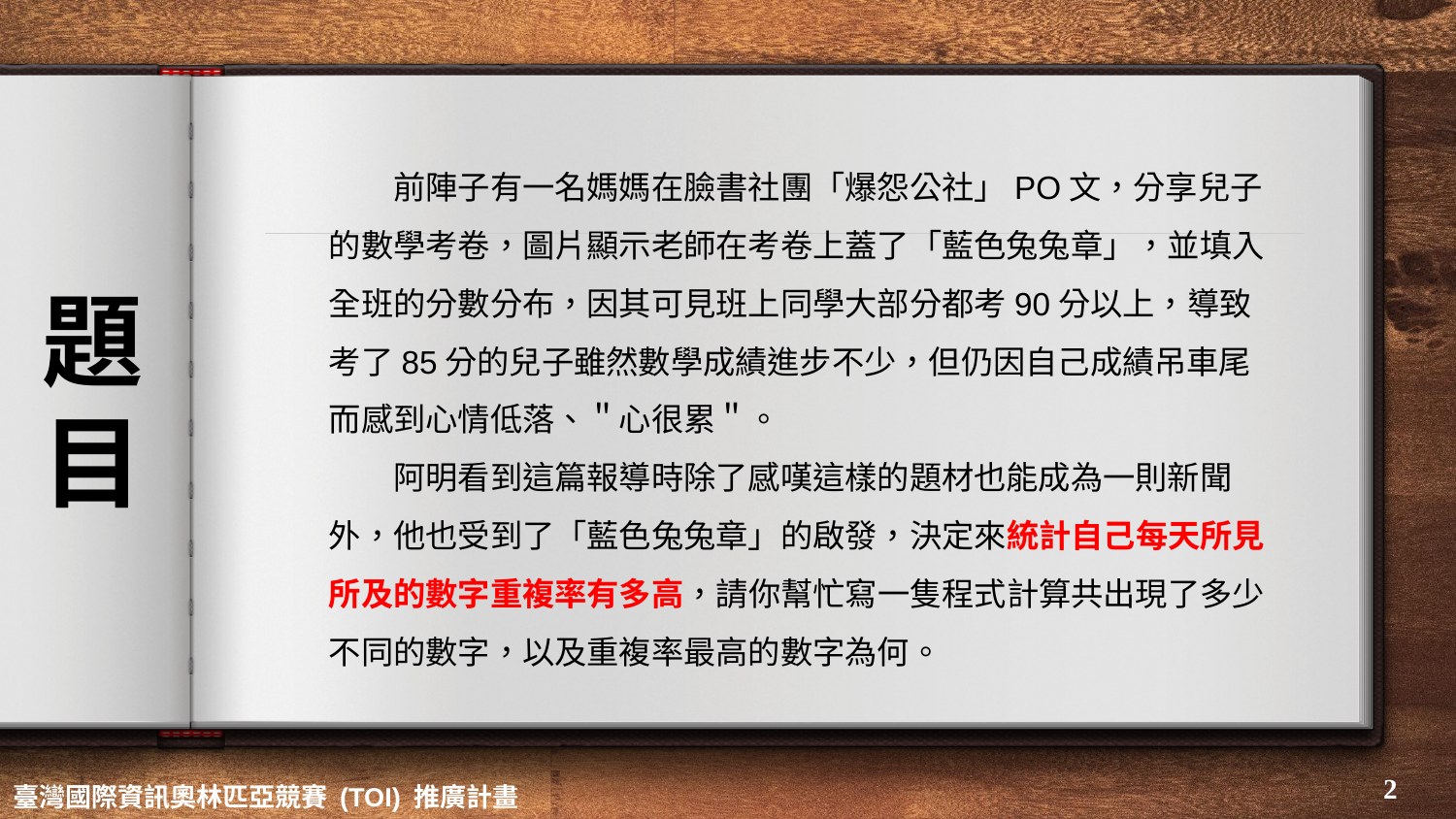

前陣子有一名媽媽在臉書社團「爆怨公社」PO文，分享兒子的數學考卷，圖片顯示老師在考卷上蓋了「藍色兔兔章」，並填入全班的分數分布，因其可見班上同學大部分都考90分以上，導致考了85分的兒子雖然數學成績進步不少，但仍因自己成績吊車尾而感到心情低落、＂心很累＂。
　　阿明看到這篇報導時除了感嘆這樣的題材也能成為一則新聞外，他也受到了「藍色兔兔章」的啟發，決定來統計自己每天所見所及的數字重複率有多高，請你幫忙寫一隻程式計算共出現了多少不同的數字，以及重複率最高的數字為何。
# 題 目
2